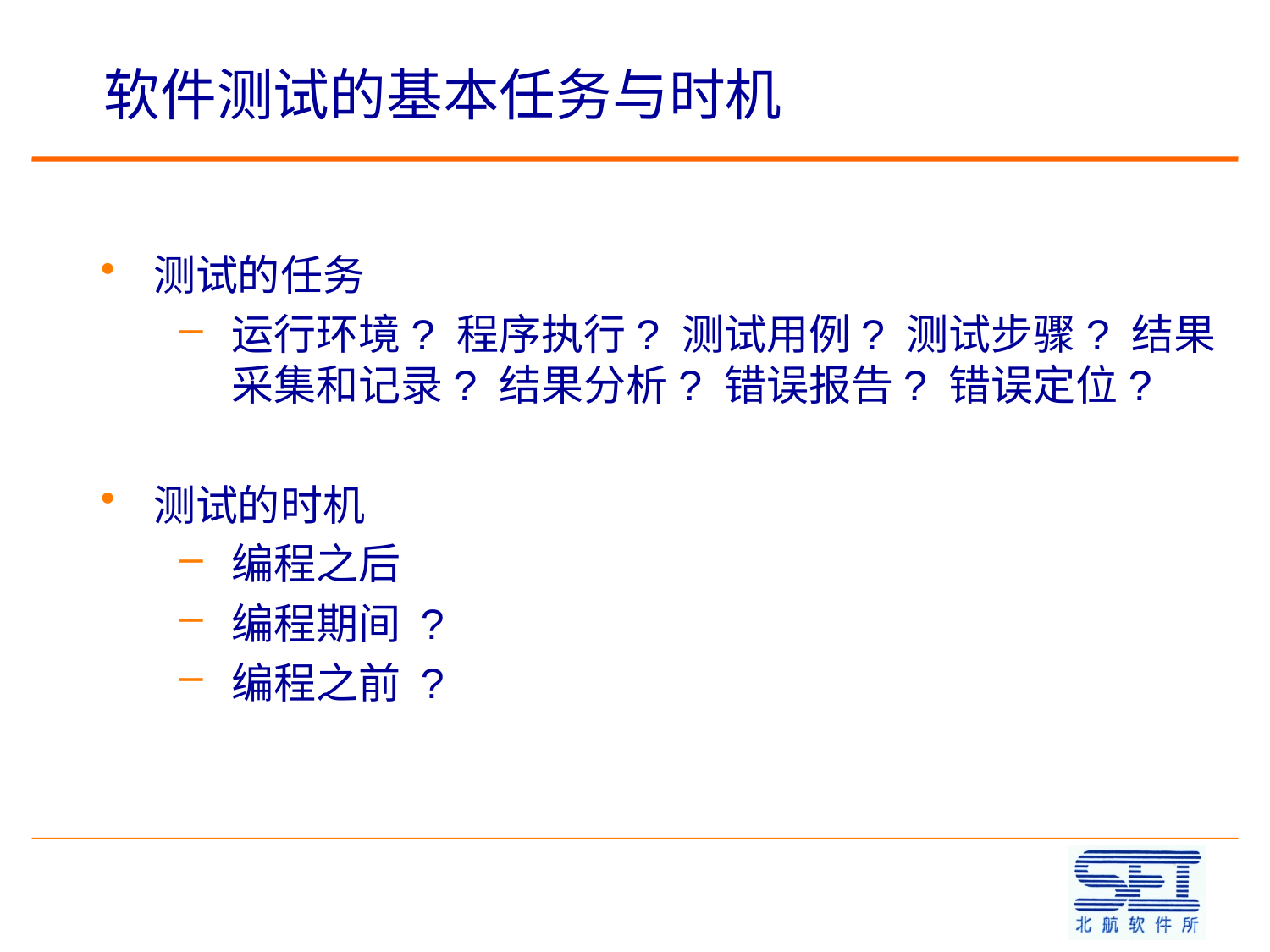

# 软件测试的基本任务与时机
测试的任务
运行环境? 程序执行? 测试用例? 测试步骤? 结果采集和记录? 结果分析? 错误报告? 错误定位?

测试的时机
编程之后
编程期间 ?
编程之前 ?